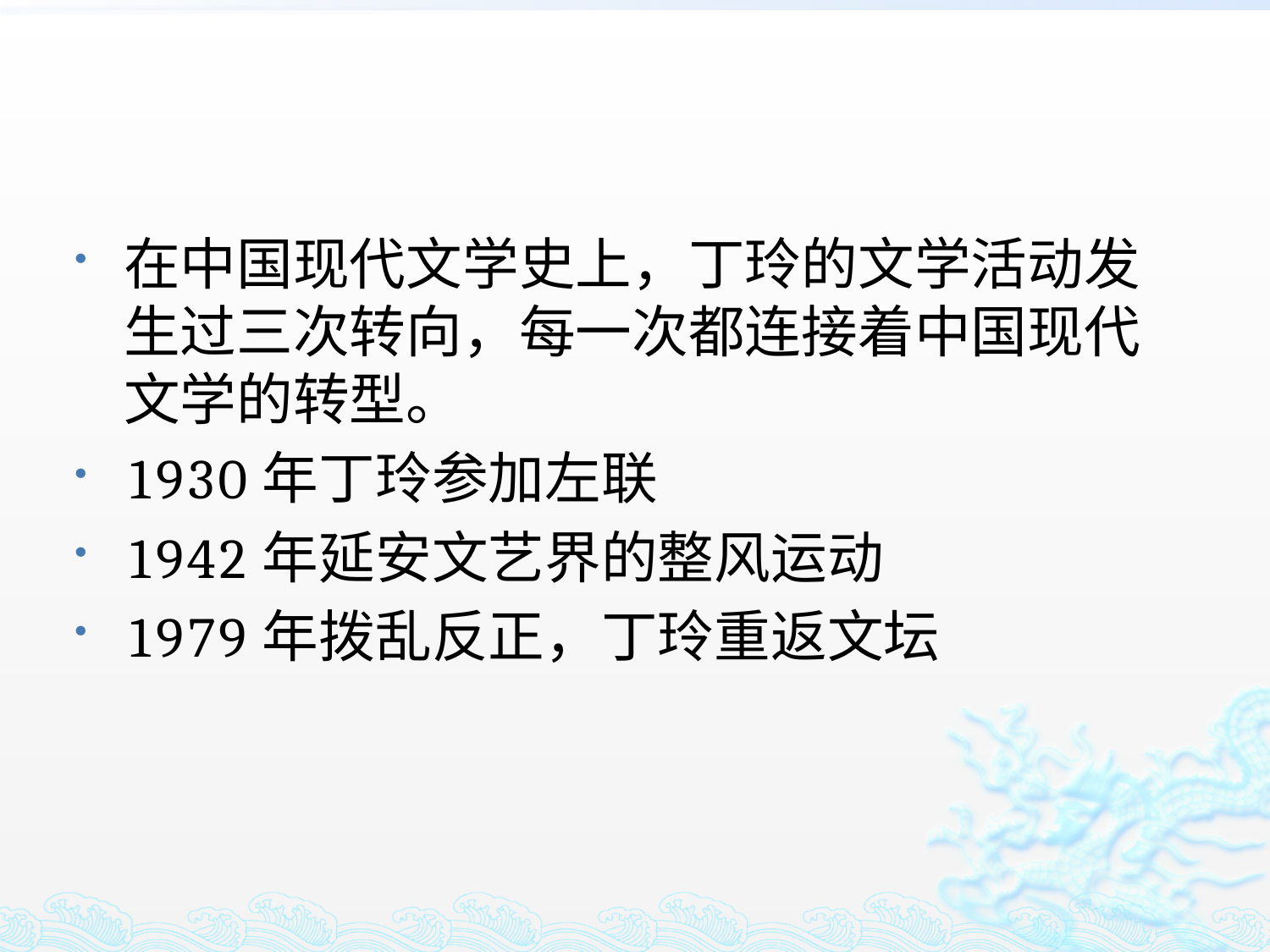

#
在中国现代文学史上，丁玲的文学活动发生过三次转向，每一次都连接着中国现代文学的转型。
1930年丁玲参加左联
1942年延安文艺界的整风运动
1979年拨乱反正，丁玲重返文坛